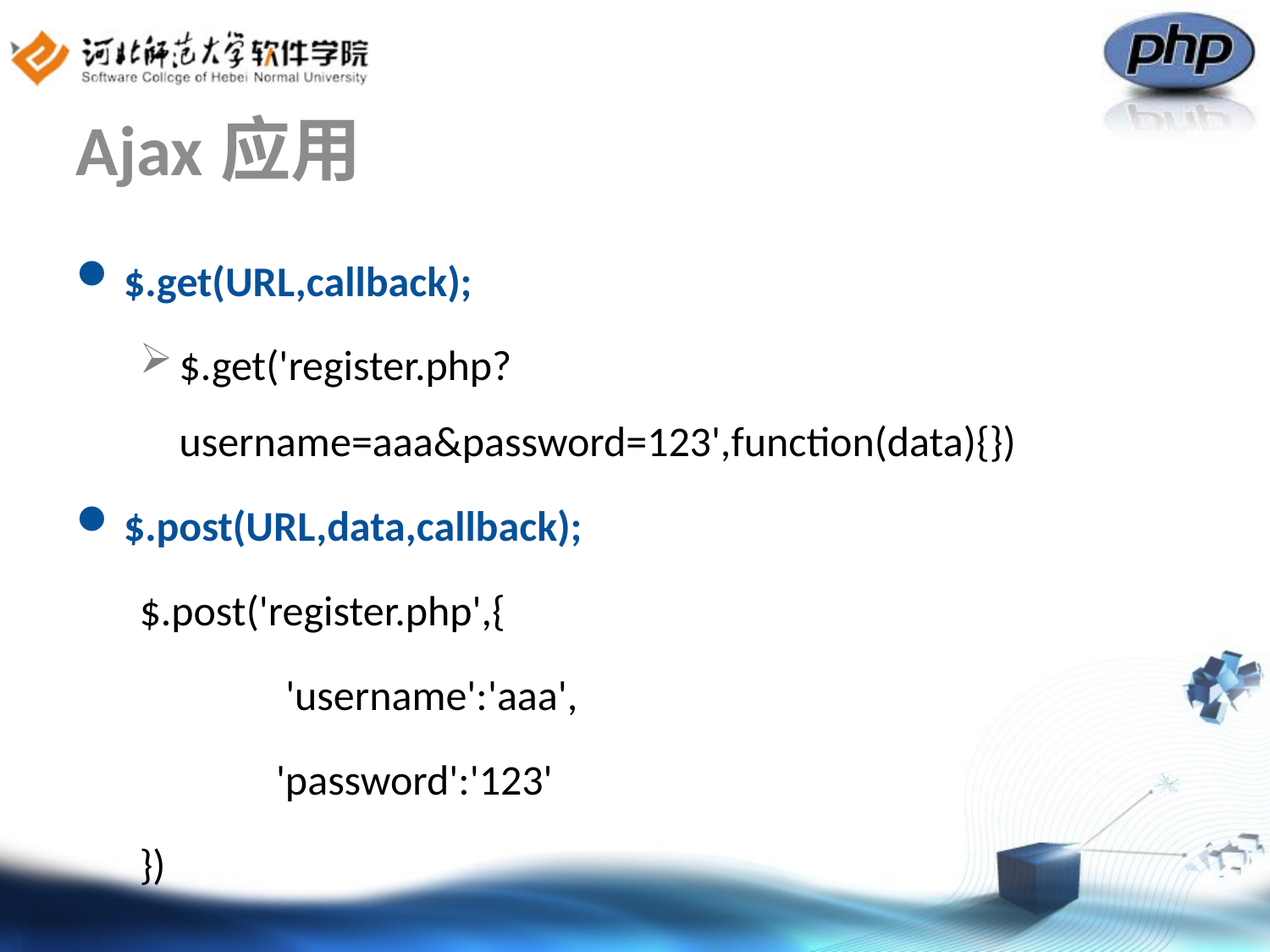

# Ajax应用
$.get(URL,callback);
$.get('register.php?username=aaa&password=123',function(data){})
$.post(URL,data,callback);
$.post('register.php',{
	  'username':'aaa',
	 'password':'123'
})